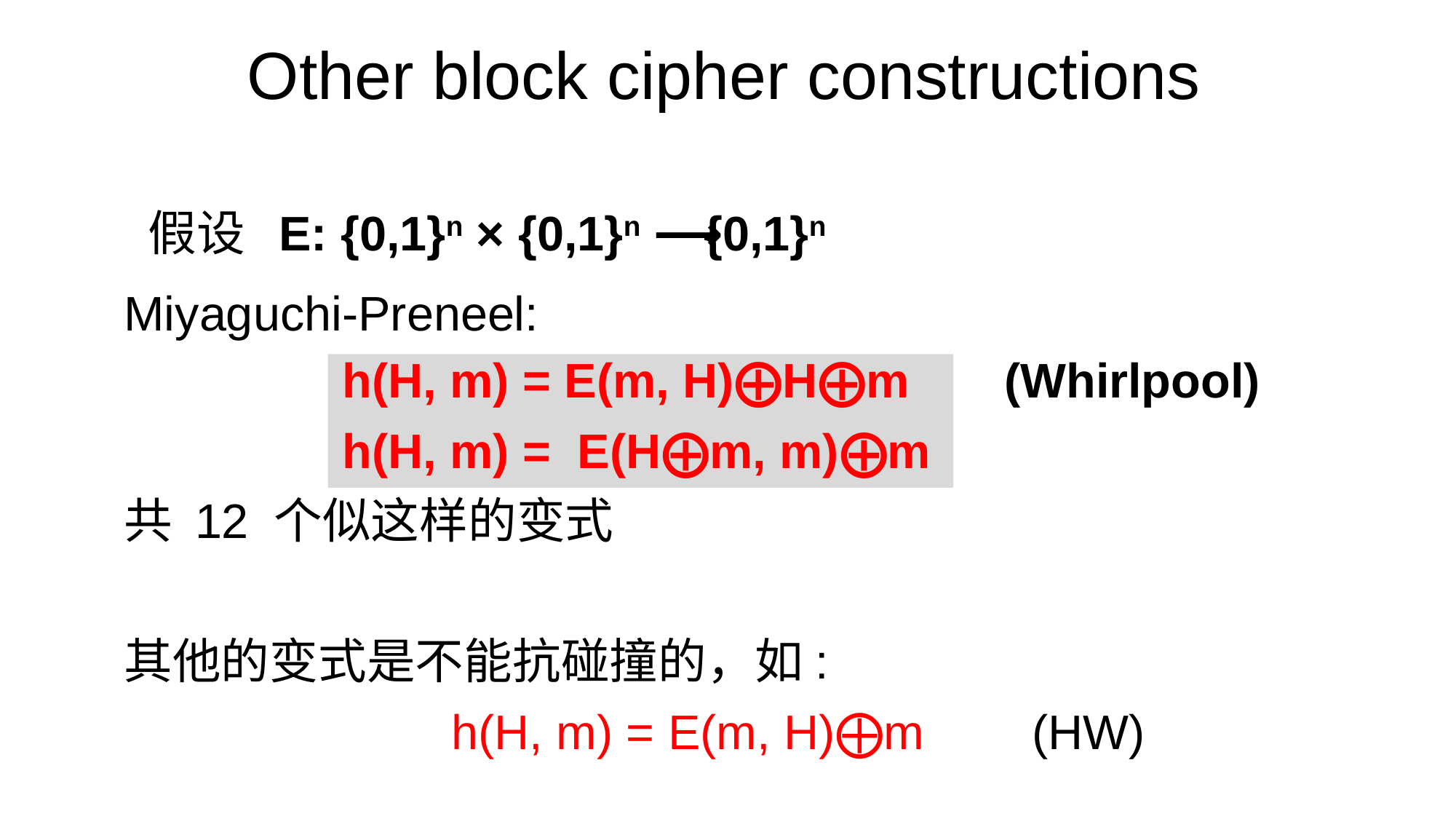

# Other block cipher constructions
假设  E: {0,1}n × {0,1}n ⟶ {0,1}n
Miyaguchi-Preneel:
		h(H, m) = E(m, H)⨁H⨁m       (Whirlpool)
		h(H, m) =  E(H⨁m, m)⨁m
共 12 个似这样的变式

其他的变式是不能抗碰撞的，如:
			h(H, m) = E(m, H)⨁m        (HW)